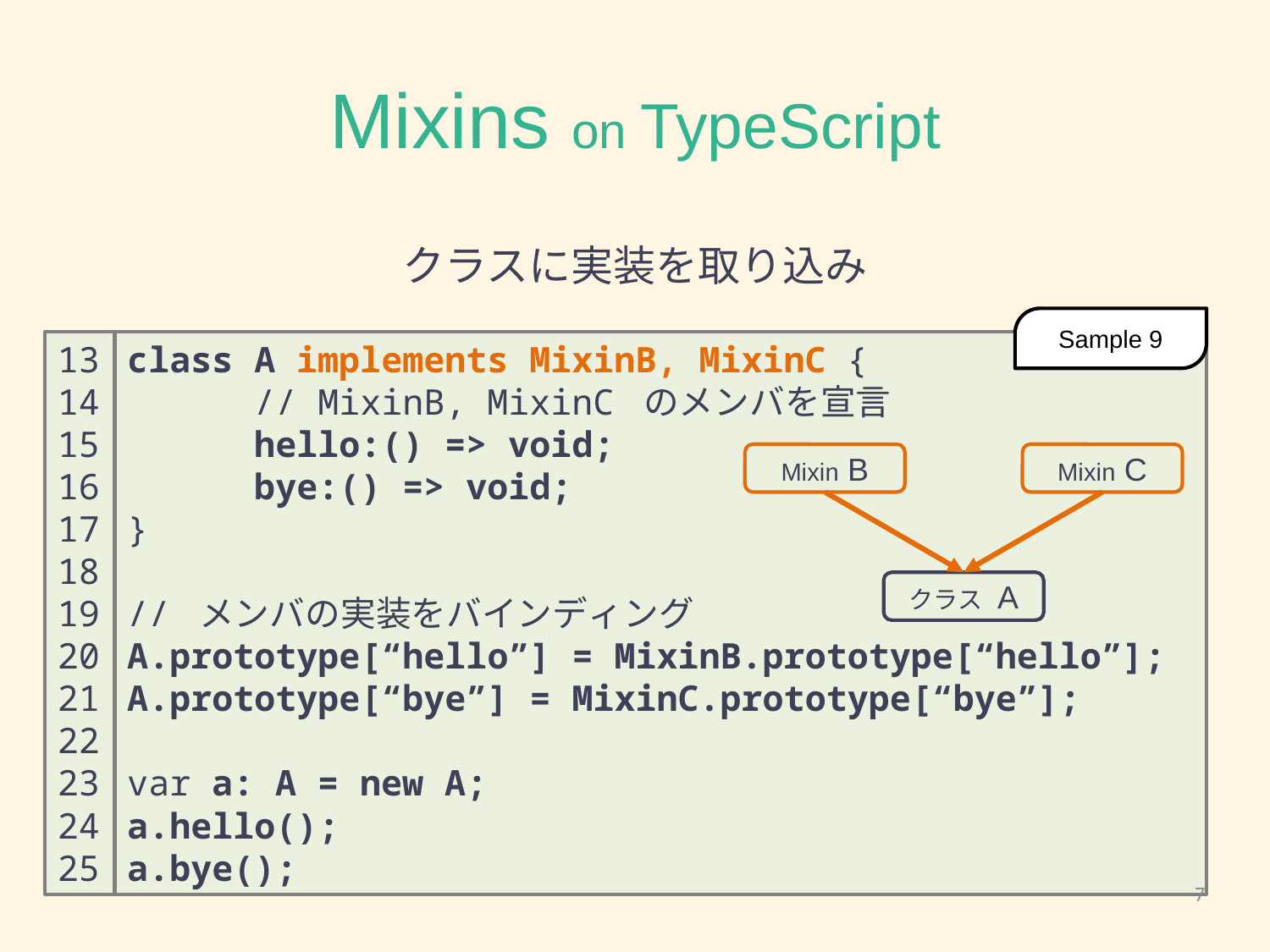

# Mixins on TypeScript
クラスに実装を取り込み
Sample 9
13
14
15
16
17
18
19
20
21
22
23
24
25
class A implements MixinB, MixinC {
	// MixinB, MixinC のメンバを宣言
	hello:() => void;
	bye:() => void;
}

// メンバの実装をバインディング
A.prototype[“hello”] = MixinB.prototype[“hello”];
A.prototype[“bye”] = MixinC.prototype[“bye”];

var a: A = new A;
a.hello();
a.bye();
Mixin B
Mixin C
クラス A
7